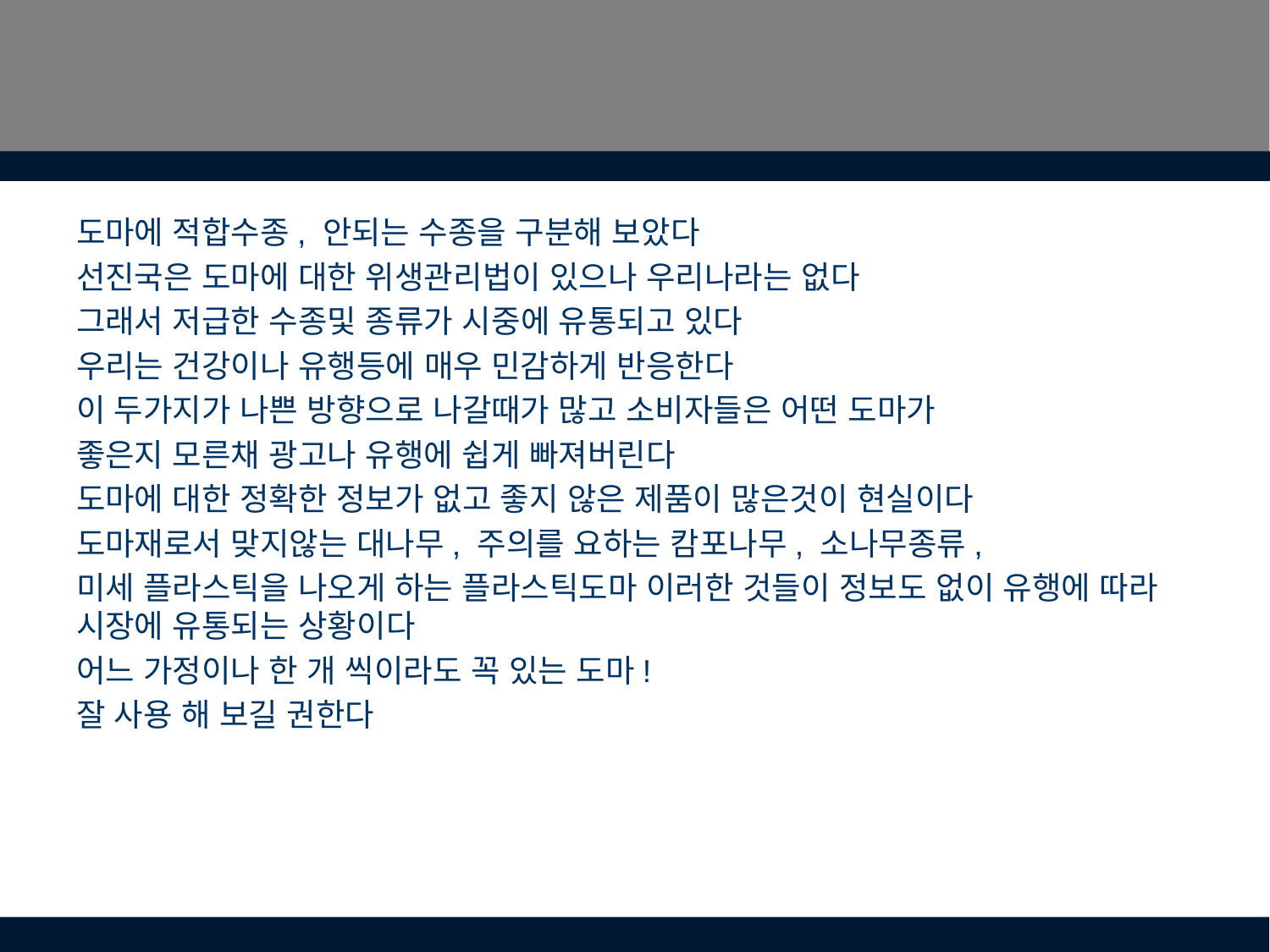

#
도마에 적합수종, 안되는 수종을 구분해 보았다
선진국은 도마에 대한 위생관리법이 있으나 우리나라는 없다
그래서 저급한 수종및 종류가 시중에 유통되고 있다
우리는 건강이나 유행등에 매우 민감하게 반응한다
이 두가지가 나쁜 방향으로 나갈때가 많고 소비자들은 어떤 도마가
좋은지 모른채 광고나 유행에 쉽게 빠져버린다
도마에 대한 정확한 정보가 없고 좋지 않은 제품이 많은것이 현실이다
도마재로서 맞지않는 대나무, 주의를 요하는 캄포나무, 소나무종류,
미세 플라스틱을 나오게 하는 플라스틱도마 이러한 것들이 정보도 없이 유행에 따라 시장에 유통되는 상황이다
어느 가정이나 한 개 씩이라도 꼭 있는 도마!
잘 사용 해 보길 권한다